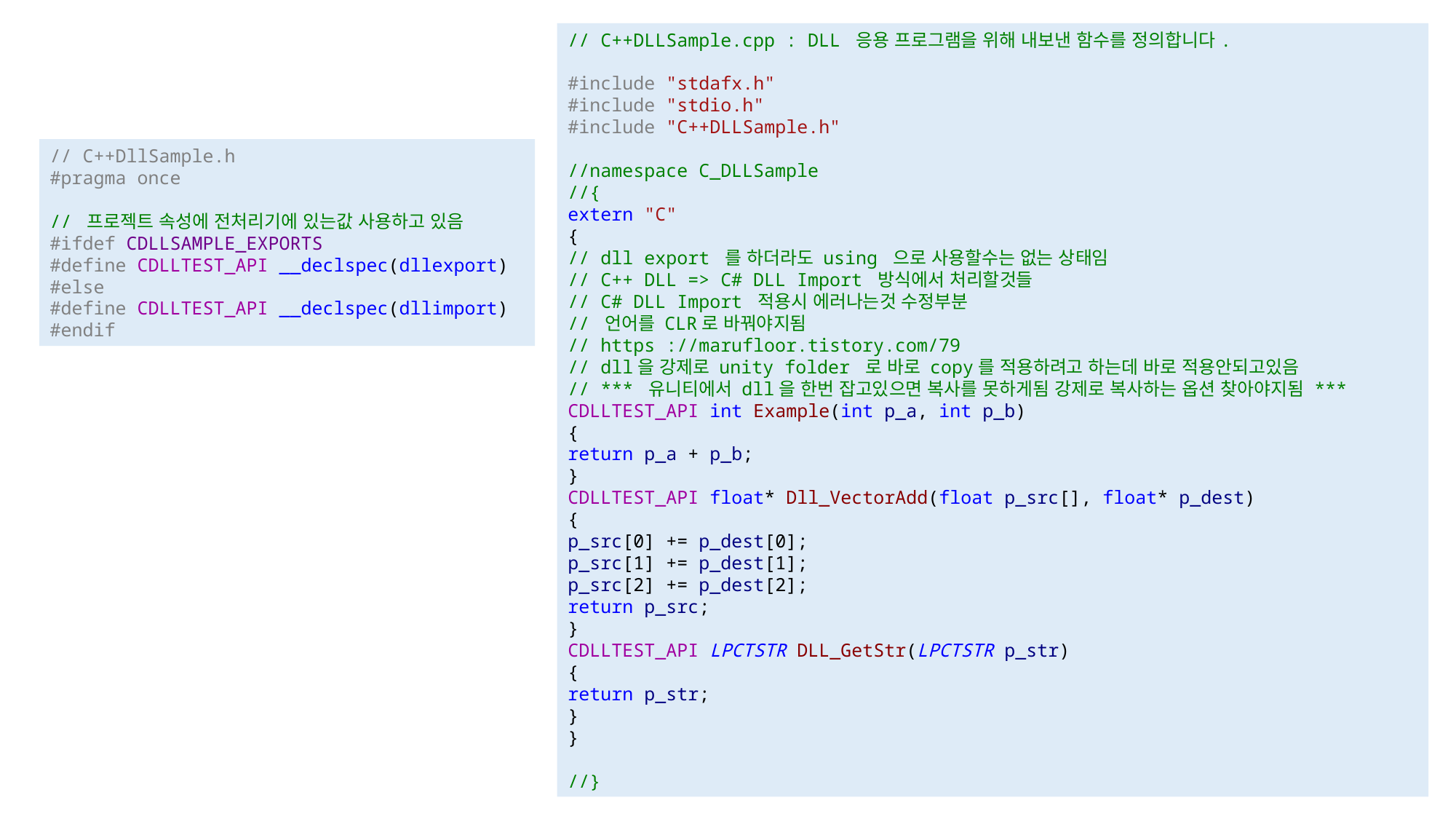

#
// C++DLLSample.cpp : DLL 응용 프로그램을 위해 내보낸 함수를 정의합니다.

#include "stdafx.h"
#include "stdio.h"
#include "C++DLLSample.h"

//namespace C_DLLSample
//{
extern "C"
{
// dll export 를 하더라도 using 으로 사용할수는 없는 상태임
// C++ DLL => C# DLL Import 방식에서 처리할것들
// C# DLL Import 적용시 에러나는것 수정부분
// 언어를 CLR로 바꿔야지됨
// https ://marufloor.tistory.com/79
// dll을 강제로 unity folder 로 바로 copy를 적용하려고 하는데 바로 적용안되고있음
// *** 유니티에서 dll을 한번 잡고있으면 복사를 못하게됨 강제로 복사하는 옵션 찾아야지됨 ***
CDLLTEST_API int Example(int p_a, int p_b)
{
return p_a + p_b;
}
CDLLTEST_API float* Dll_VectorAdd(float p_src[], float* p_dest)
{
p_src[0] += p_dest[0];
p_src[1] += p_dest[1];
p_src[2] += p_dest[2];
return p_src;
}
CDLLTEST_API LPCTSTR DLL_GetStr(LPCTSTR p_str)
{
return p_str;
}
}

//}
// C++DllSample.h
#pragma once

// 프로젝트 속성에 전처리기에 있는값 사용하고 있음
#ifdef CDLLSAMPLE_EXPORTS
#define CDLLTEST_API __declspec(dllexport)
#else
#define CDLLTEST_API __declspec(dllimport)
#endif